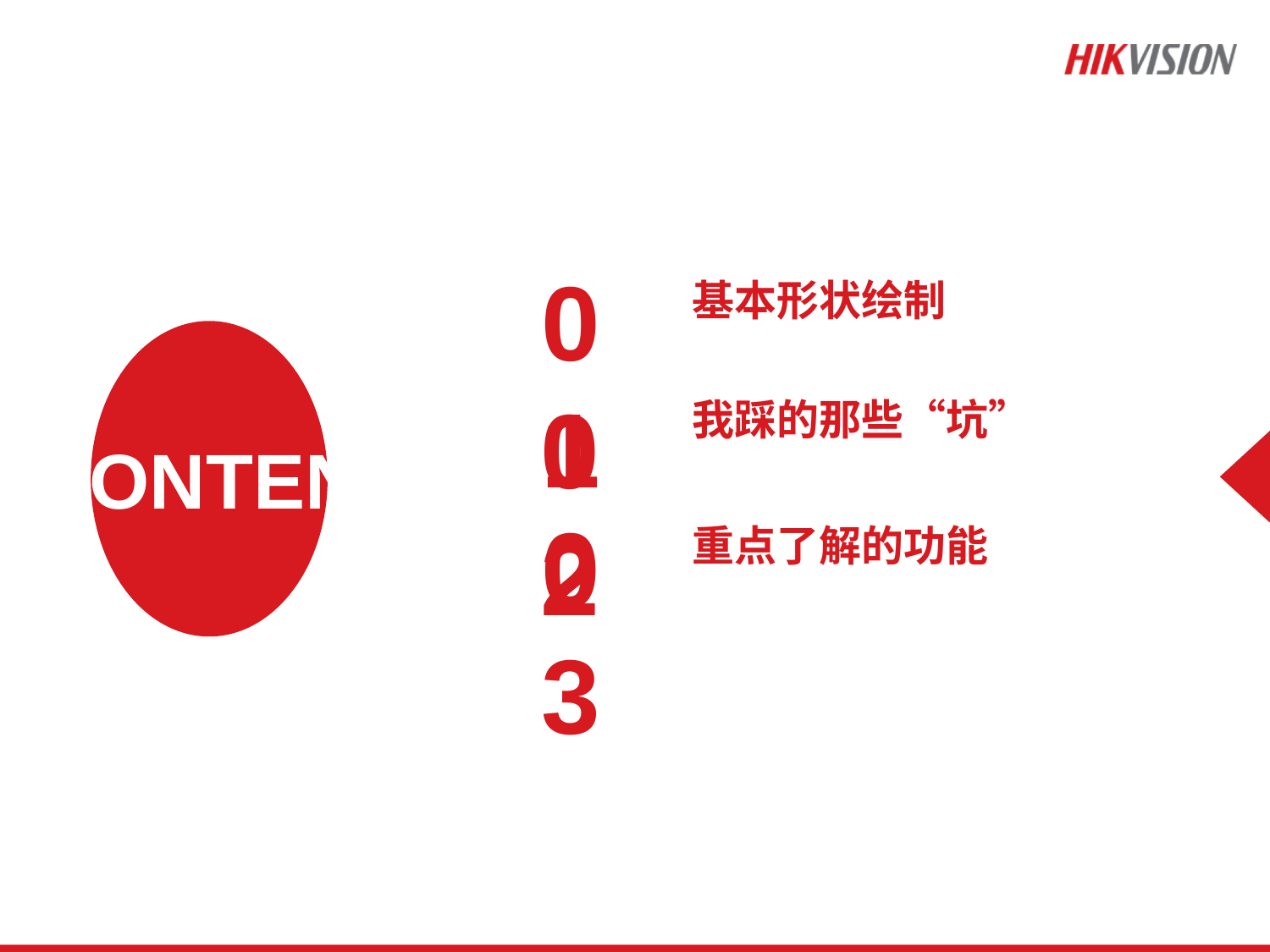

0 1
基本形状绘制

我踩的那些“坑”
0 2
CONTENTS

0 3
重点了解的功能